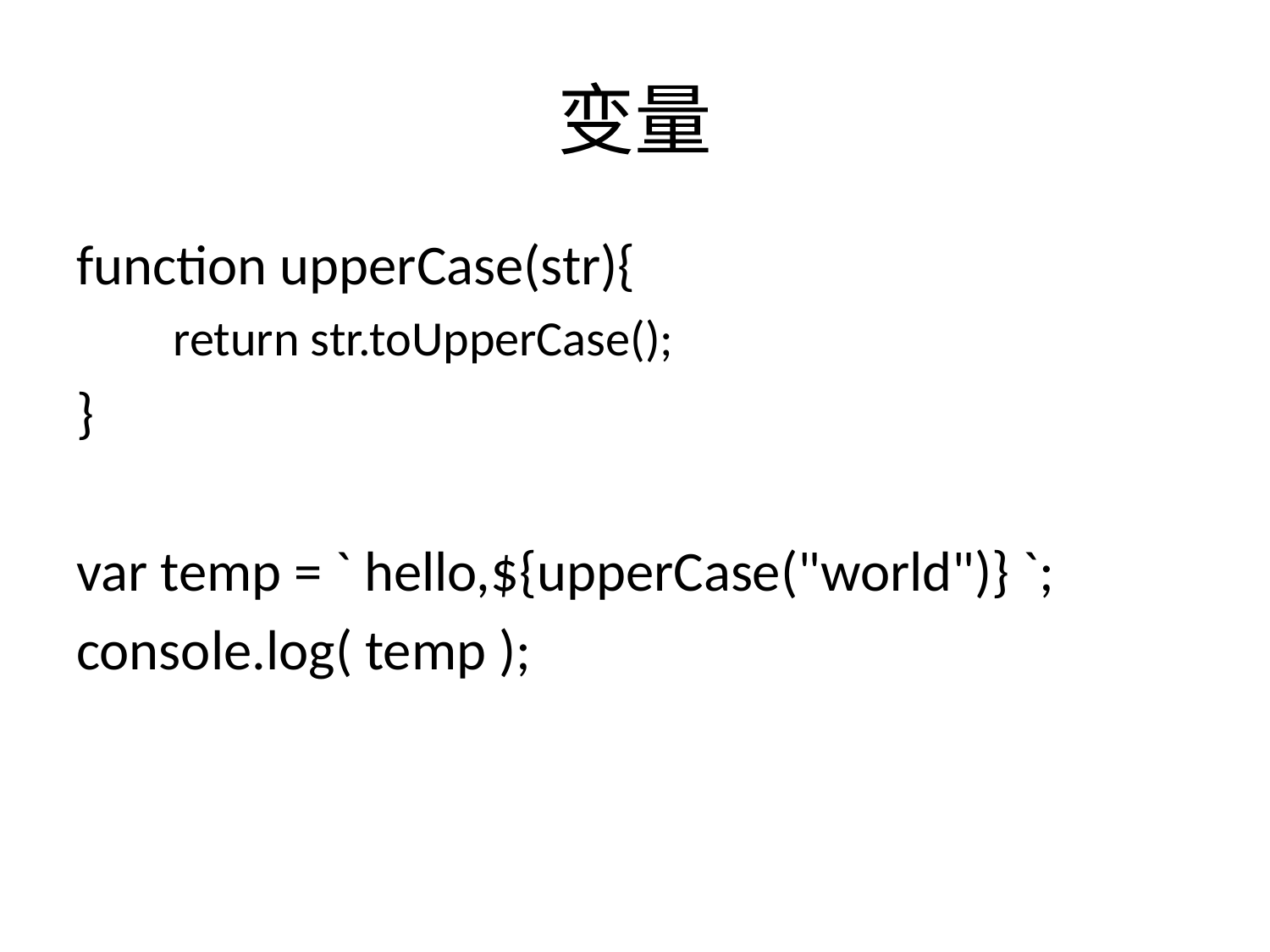

# 变量
function upperCase(str){
   return str.toUpperCase();
}

var temp = ` hello,${upperCase("world")} `;
console.log( temp );